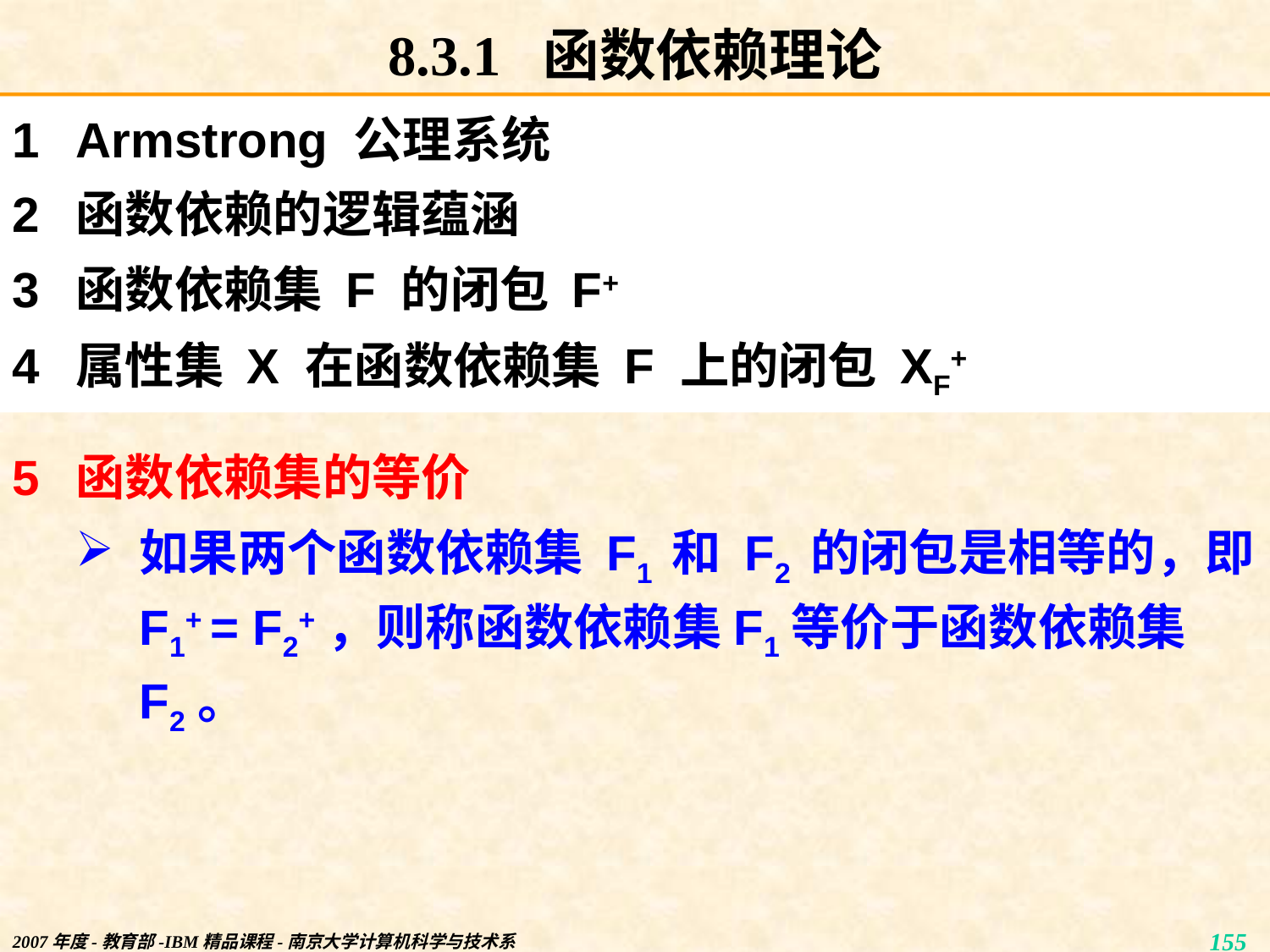

# 8.3.1  函数依赖理论
Armstrong 公理系统
函数依赖的逻辑蕴涵
函数依赖集 F 的闭包 F+
属性集 X 在函数依赖集 F 上的闭包 XF+
函数依赖集的等价
如果两个函数依赖集 F1 和 F2 的闭包是相等的，即F1+ = F2+，则称函数依赖集F1等价于函数依赖集F2。
155
2007年度-教育部-IBM精品课程-南京大学计算机科学与技术系